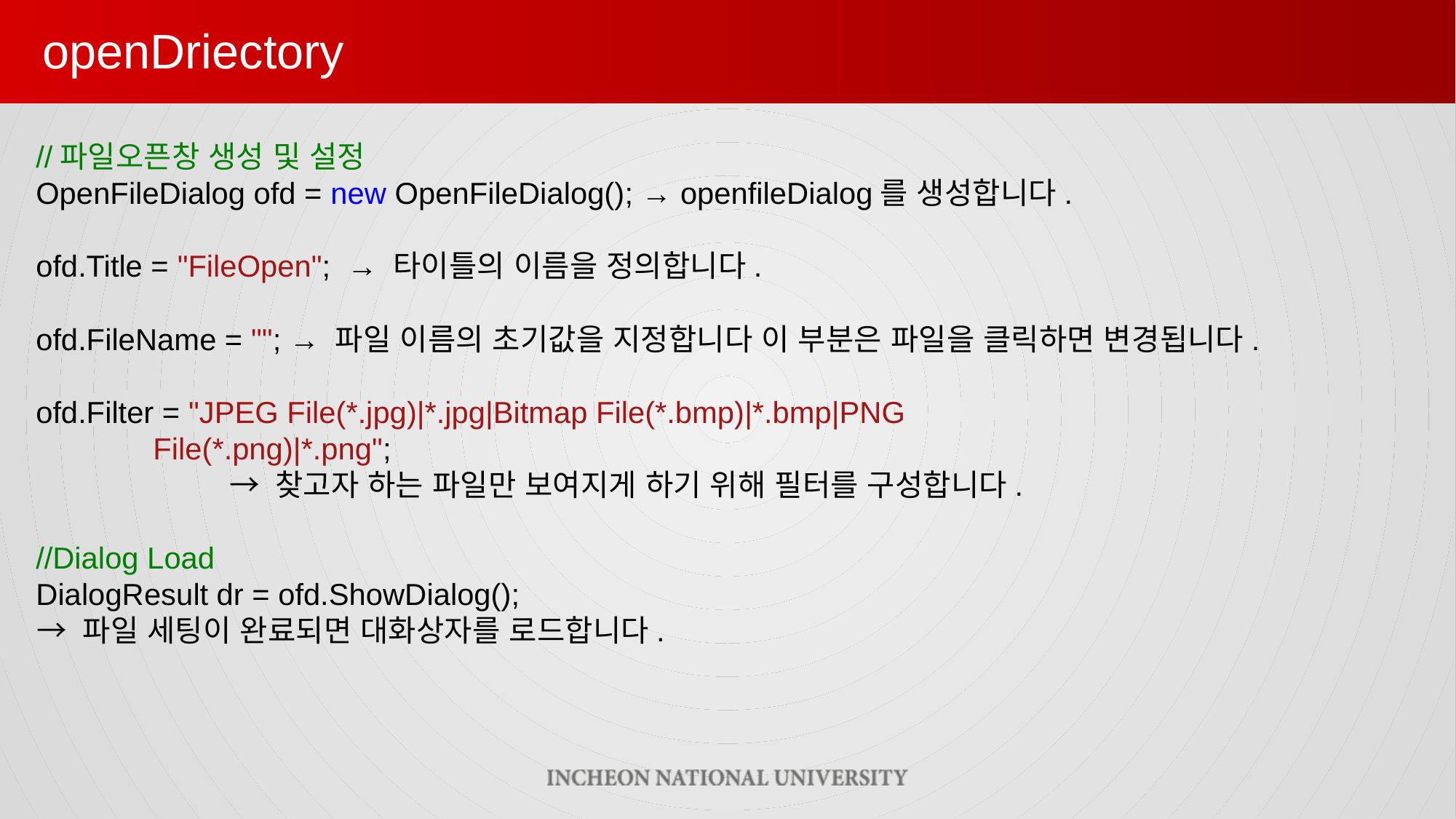

openDriectory
   //파일오픈창 생성 및 설정
   OpenFileDialog ofd = new OpenFileDialog(); → openfileDialog를 생성합니다.

   ofd.Title = "FileOpen";  → 타이틀의 이름을 정의합니다.

   ofd.FileName = ""; → 파일 이름의 초기값을 지정합니다 이 부분은 파일을 클릭하면 변경됩니다.

   ofd.Filter = "JPEG File(*.jpg)|*.jpg|Bitmap File(*.bmp)|*.bmp|PNG
                 File(*.png)|*.png";
		→ 찾고자 하는 파일만 보여지게 하기 위해 필터를 구성합니다.

   //Dialog Load
   DialogResult dr = ofd.ShowDialog();
   → 파일 세팅이 완료되면 대화상자를 로드합니다.